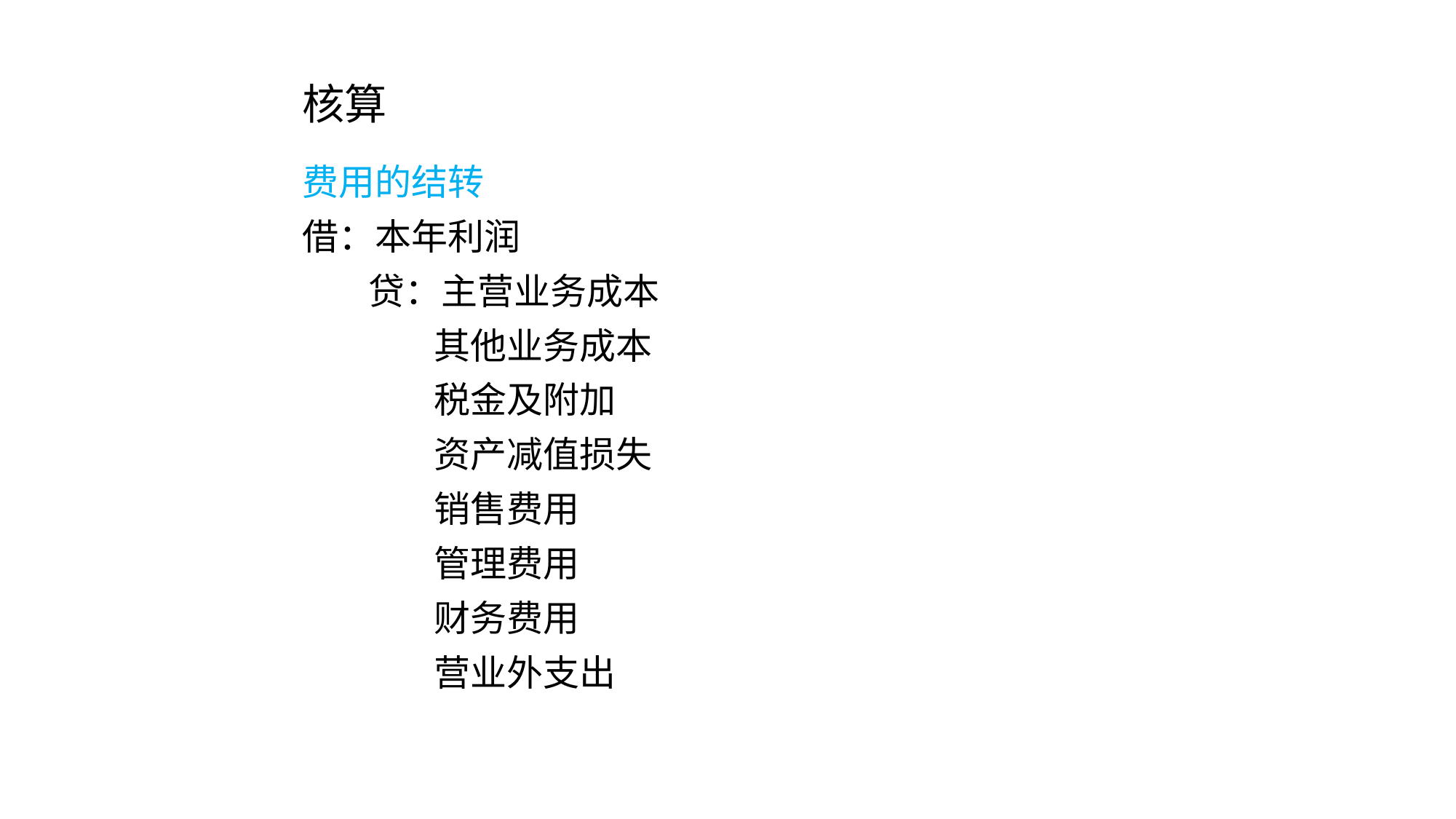

# 核算
费用的结转
借：本年利润
       贷：主营业务成本
               其他业务成本
               税金及附加
               资产减值损失
               销售费用
               管理费用
               财务费用
               营业外支出